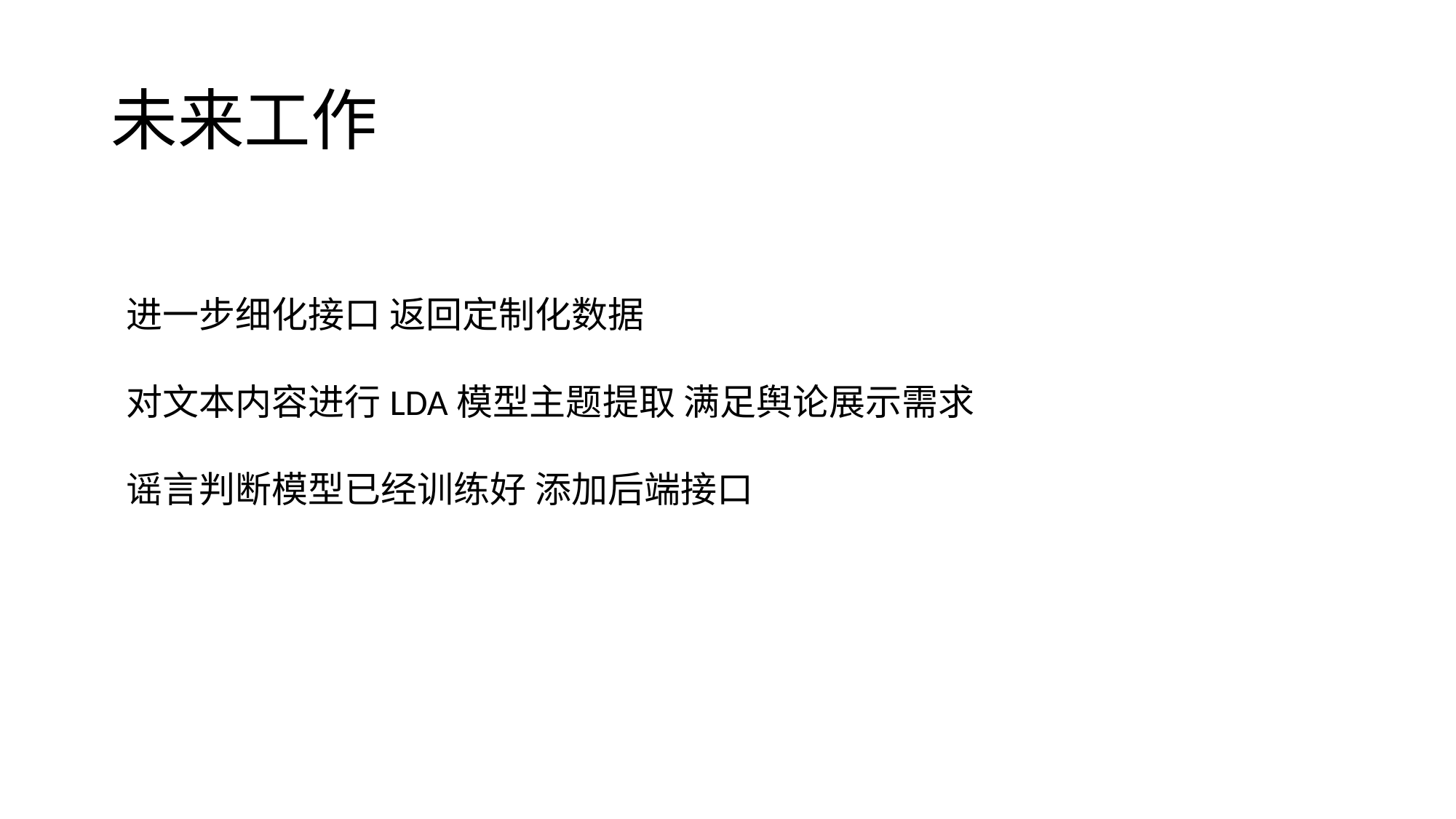

# 未来工作
进一步细化接口 返回定制化数据

对文本内容进行LDA模型主题提取 满足舆论展示需求

谣言判断模型已经训练好 添加后端接口